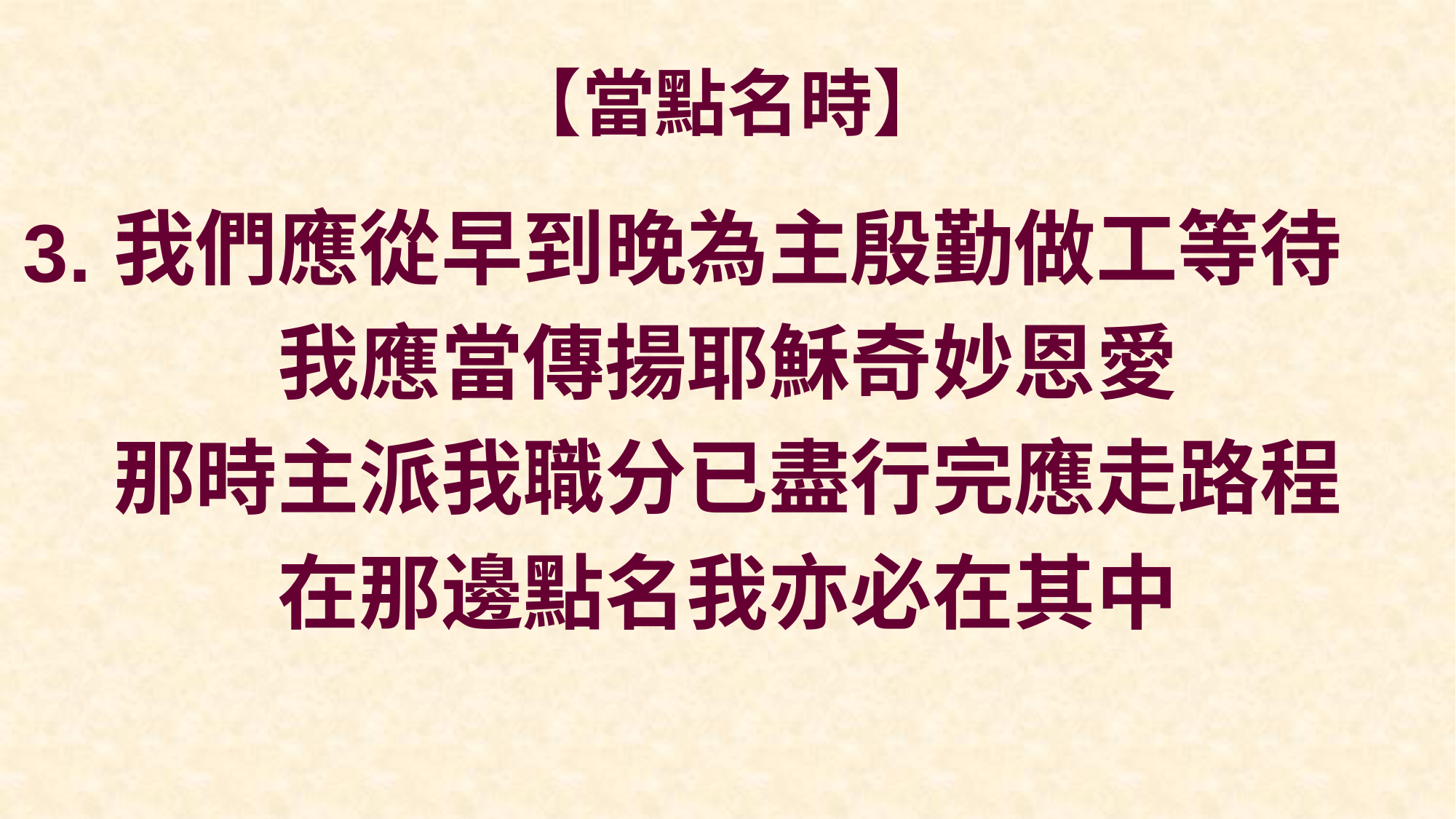

# 【當點名時】
我們應從早到晚為主殷勤做工等待
我應當傳揚耶穌奇妙恩愛
那時主派我職分已盡行完應走路程
在那邊點名我亦必在其中
3.